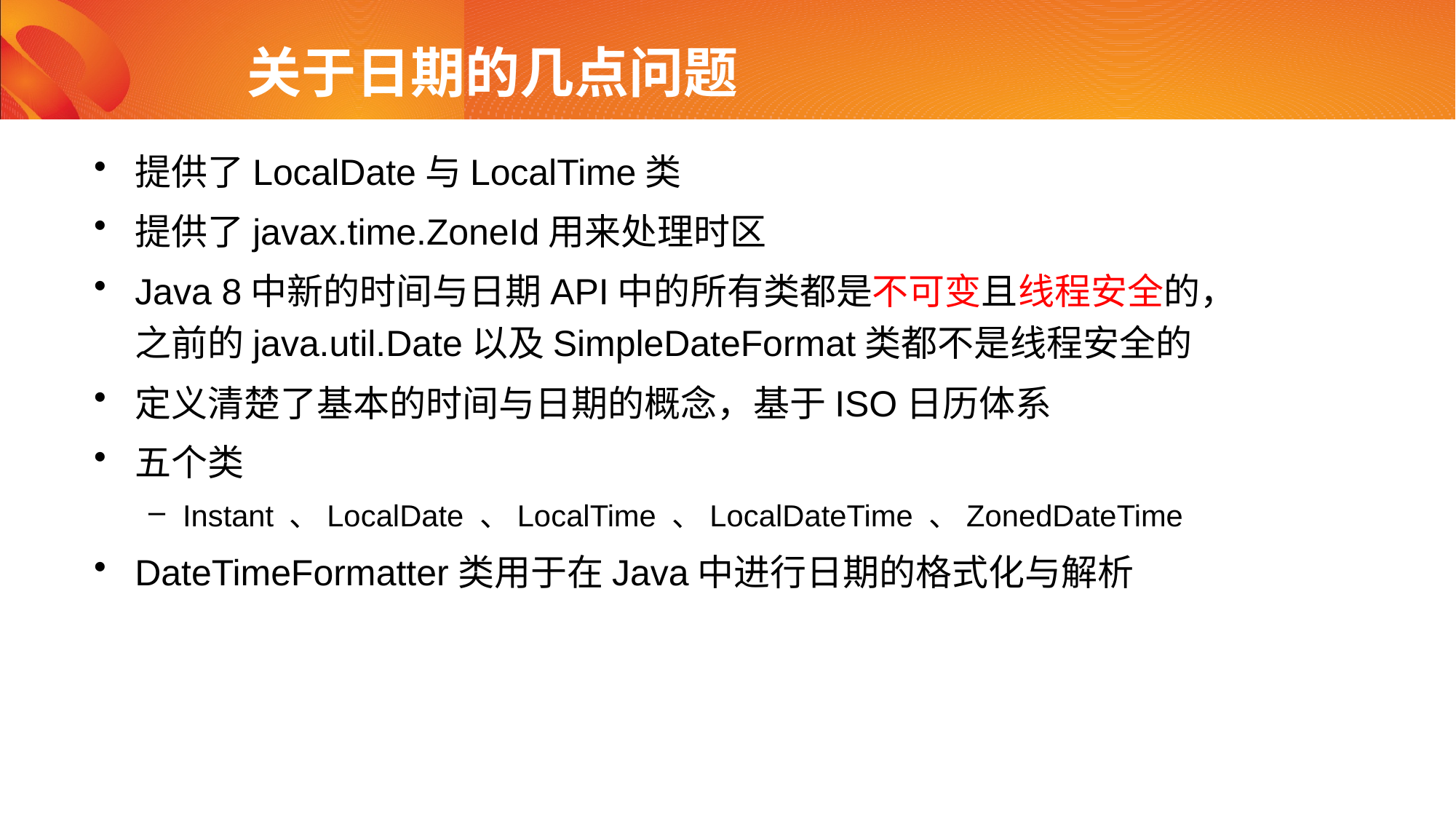

# 关于日期的几点问题
提供了LocalDate与LocalTime类
提供了javax.time.ZoneId用来处理时区
Java 8中新的时间与日期API中的所有类都是不可变且线程安全的，之前的java.util.Date以及SimpleDateFormat类都不是线程安全的
定义清楚了基本的时间与日期的概念，基于ISO日历体系
五个类
Instant 、LocalDate 、LocalTime 、LocalDateTime 、ZonedDateTime
DateTimeFormatter类用于在Java中进行日期的格式化与解析